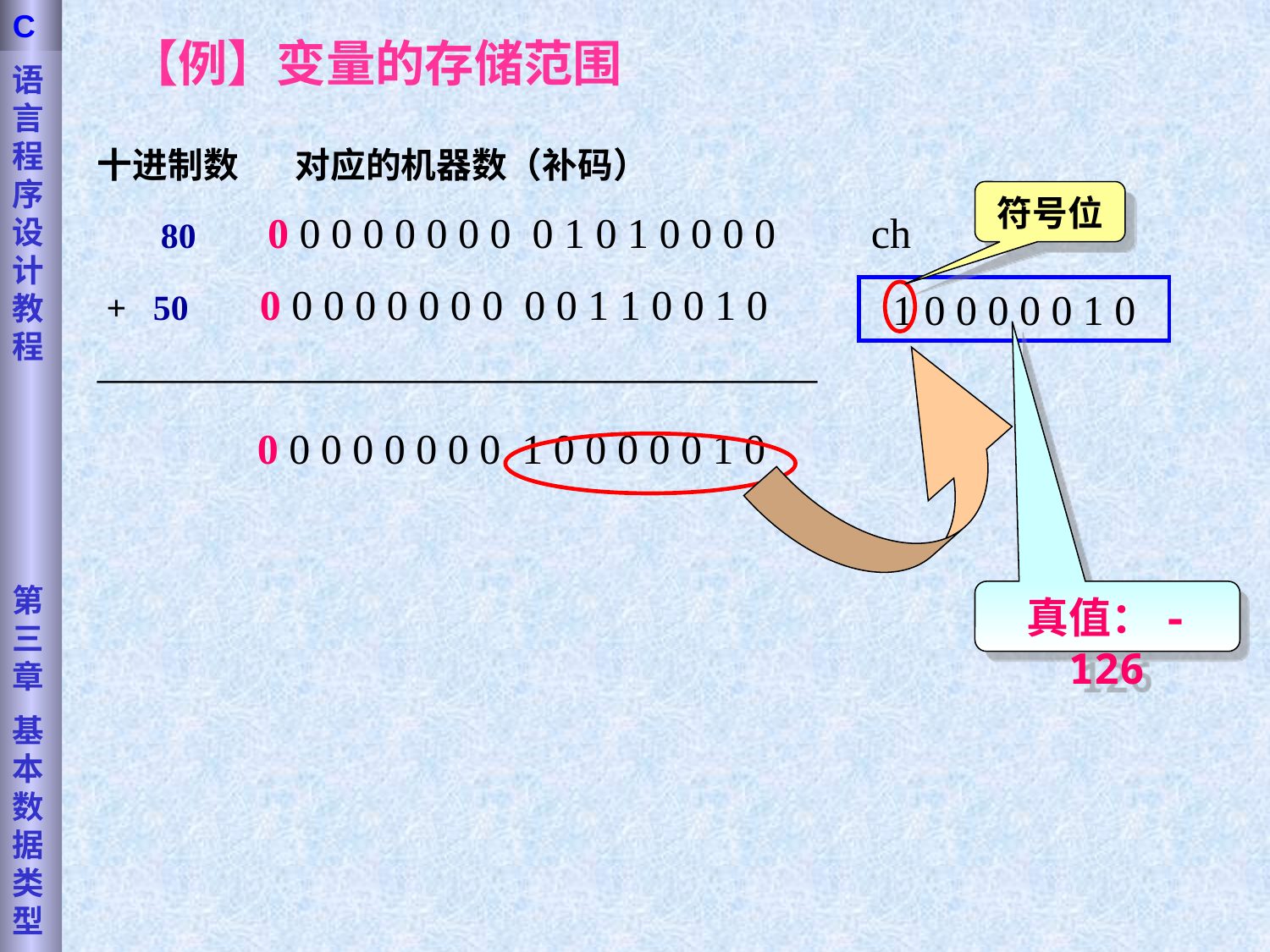

语言程序设计教程

第三章
基本数据类型
C
【例】变量的存储范围
十进制数       对应的机器数（补码）
   80        0 0 0 0 0 0 0 0  0 1 0 1 0 0 0 0         ch
 +   50        0 0 0 0 0 0 0 0  0 0 1 1 0 0 1 0
—————————————————
                  0 0 0 0 0 0 0 0  1 0 0 0 0 0 1 0

符号位
#include <stdio.h>

void main ( )
{
  char ch;
  int x;

  ch = 80 + 50;
  x = 80 + 50;
  printf ("ch = %d\n", ch);
  printf ("x = %d\n", x);
}
1 0 0 0 0 0 1 0

为什么???

真值：-126
ch = -126
x = 130